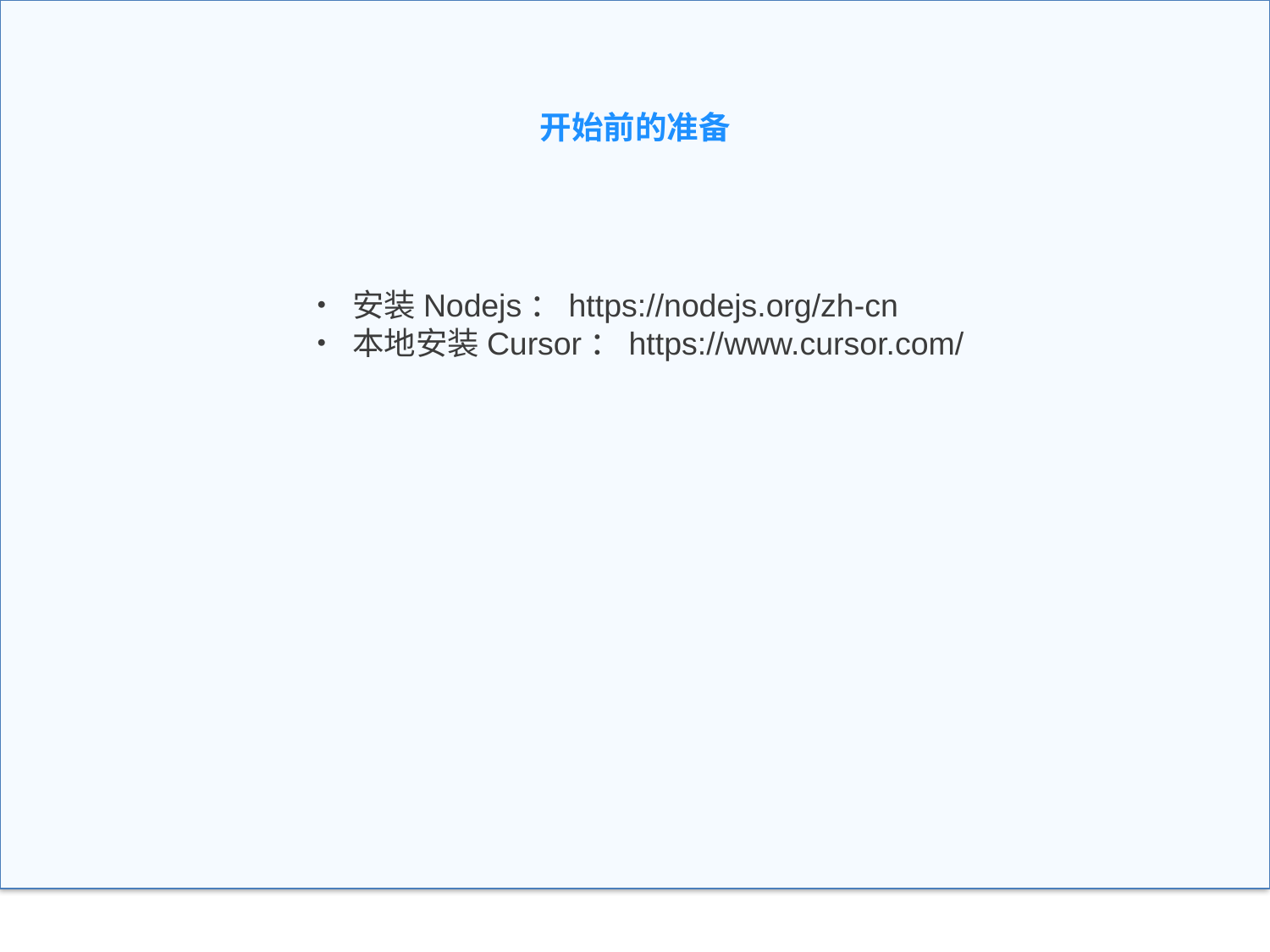

# 开始前的准备
开始前的准备

安装Nodejs：https://nodejs.org/zh-cn
本地安装Cursor：https://www.cursor.com/
• 安装Nodejs：https://nodejs.org/zh-cn
• 本地安装Cursor：https://www.cursor.com/